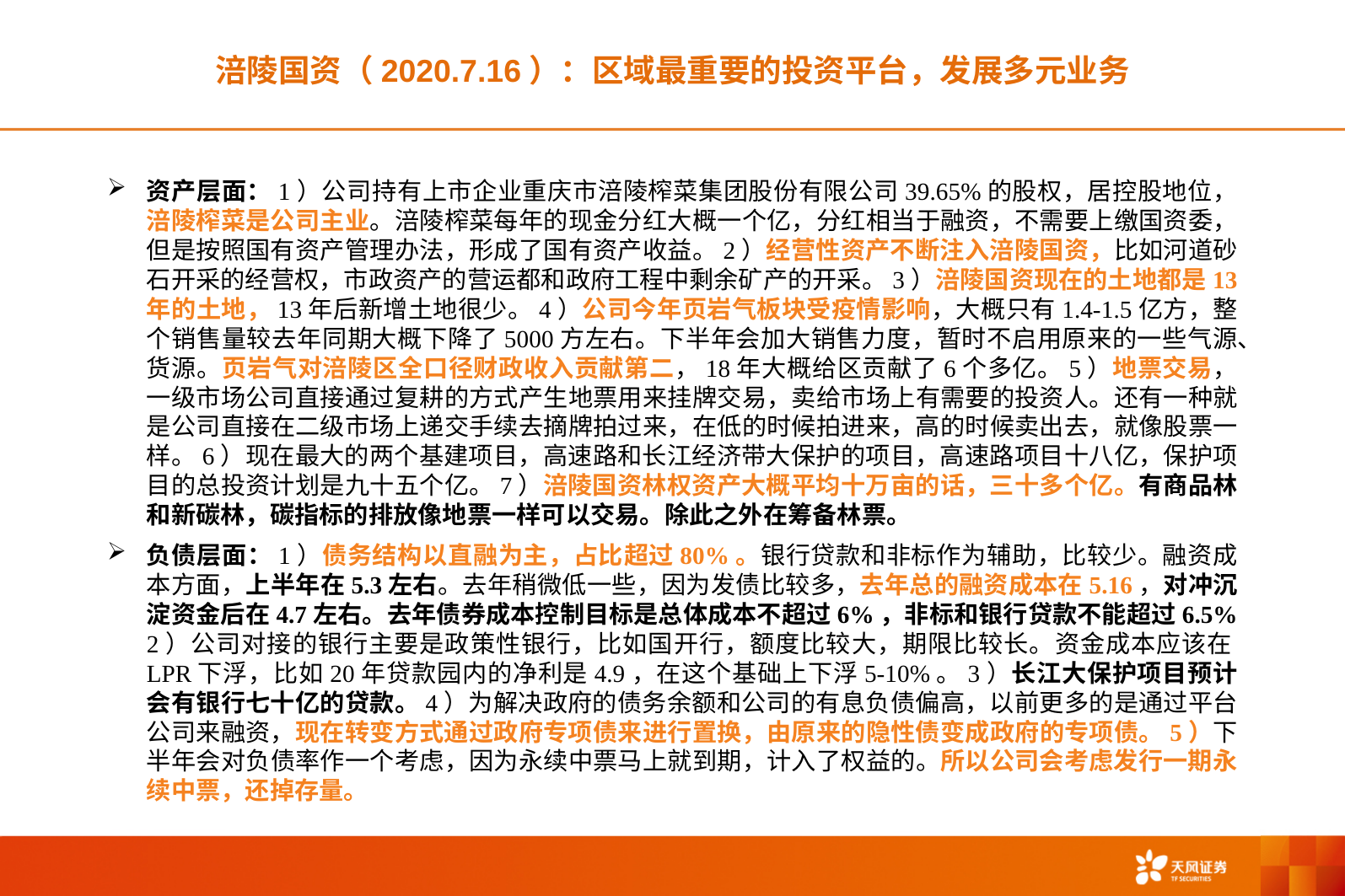

涪陵国资（2020.7.16）：区域最重要的投资平台，发展多元业务
资产层面：1）公司持有上市企业重庆市涪陵榨菜集团股份有限公司39.65%的股权，居控股地位，涪陵榨菜是公司主业。涪陵榨菜每年的现金分红大概一个亿，分红相当于融资，不需要上缴国资委，但是按照国有资产管理办法，形成了国有资产收益。2）经营性资产不断注入涪陵国资，比如河道砂石开采的经营权，市政资产的营运都和政府工程中剩余矿产的开采。3）涪陵国资现在的土地都是13年的土地，13年后新增土地很少。4）公司今年页岩气板块受疫情影响，大概只有1.4-1.5亿方，整个销售量较去年同期大概下降了5000方左右。下半年会加大销售力度，暂时不启用原来的一些气源、货源。页岩气对涪陵区全口径财政收入贡献第二，18年大概给区贡献了6个多亿。5）地票交易，一级市场公司直接通过复耕的方式产生地票用来挂牌交易，卖给市场上有需要的投资人。还有一种就是公司直接在二级市场上递交手续去摘牌拍过来，在低的时候拍进来，高的时候卖出去，就像股票一样。6）现在最大的两个基建项目，高速路和长江经济带大保护的项目，高速路项目十八亿，保护项目的总投资计划是九十五个亿。7）涪陵国资林权资产大概平均十万亩的话，三十多个亿。有商品林和新碳林，碳指标的排放像地票一样可以交易。除此之外在筹备林票。
负债层面：1）债务结构以直融为主，占比超过80%。银行贷款和非标作为辅助，比较少。融资成本方面，上半年在5.3左右。去年稍微低一些，因为发债比较多，去年总的融资成本在5.16，对冲沉淀资金后在4.7左右。去年债券成本控制目标是总体成本不超过6%，非标和银行贷款不能超过6.5% 2）公司对接的银行主要是政策性银行，比如国开行，额度比较大，期限比较长。资金成本应该在LPR下浮，比如20年贷款园内的净利是4.9，在这个基础上下浮5-10%。3）长江大保护项目预计会有银行七十亿的贷款。4）为解决政府的债务余额和公司的有息负债偏高，以前更多的是通过平台公司来融资，现在转变方式通过政府专项债来进行置换，由原来的隐性债变成政府的专项债。5）下半年会对负债率作一个考虑，因为永续中票马上就到期，计入了权益的。所以公司会考虑发行一期永续中票，还掉存量。
37